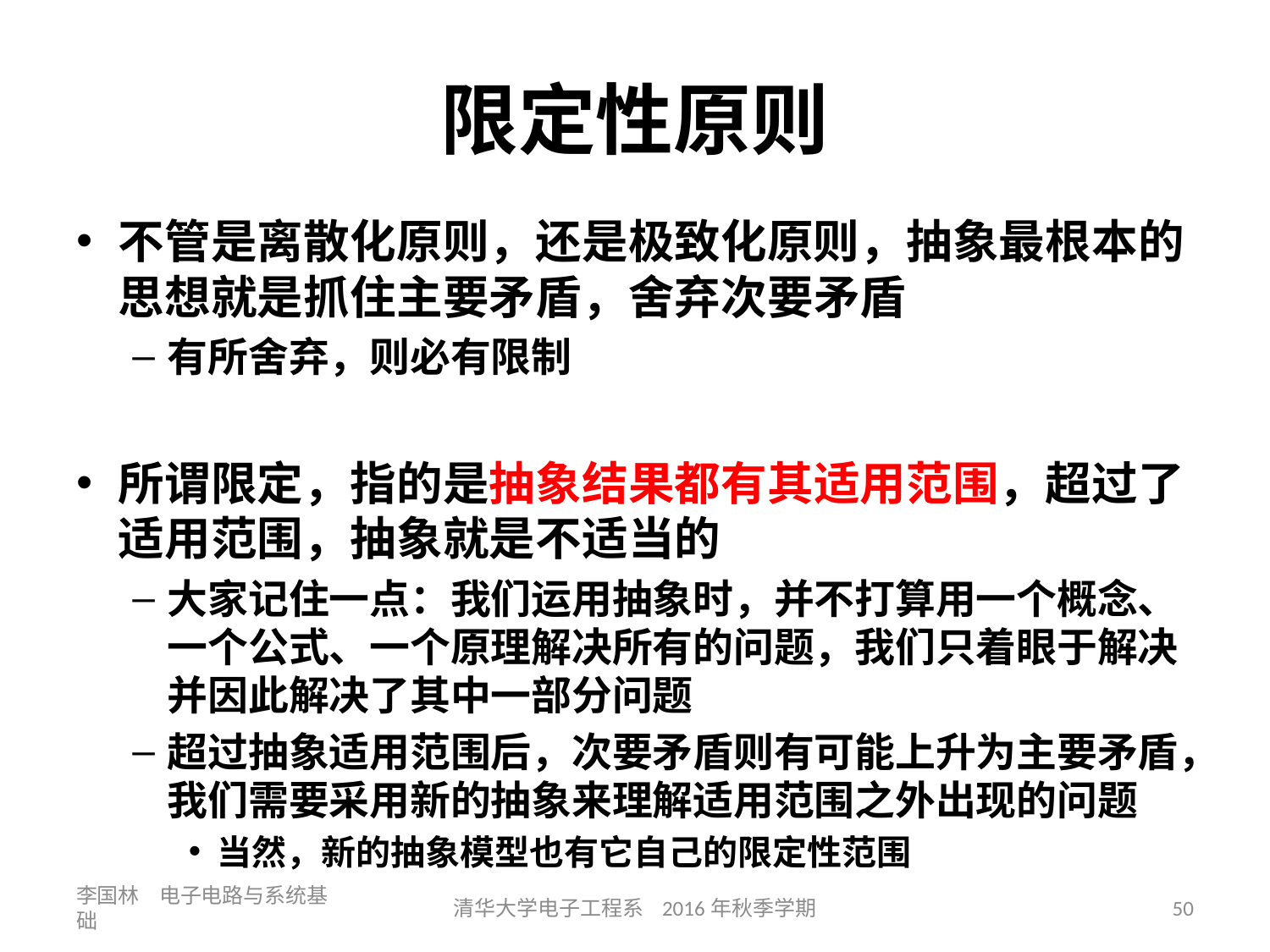

# 限定性原则
不管是离散化原则，还是极致化原则，抽象最根本的思想就是抓住主要矛盾，舍弃次要矛盾
有所舍弃，则必有限制

所谓限定，指的是抽象结果都有其适用范围，超过了适用范围，抽象就是不适当的
大家记住一点：我们运用抽象时，并不打算用一个概念、一个公式、一个原理解决所有的问题，我们只着眼于解决并因此解决了其中一部分问题
超过抽象适用范围后，次要矛盾则有可能上升为主要矛盾，我们需要采用新的抽象来理解适用范围之外出现的问题
当然，新的抽象模型也有它自己的限定性范围
李国林   电子电路与系统基础
清华大学电子工程系  2016年秋季学期
50